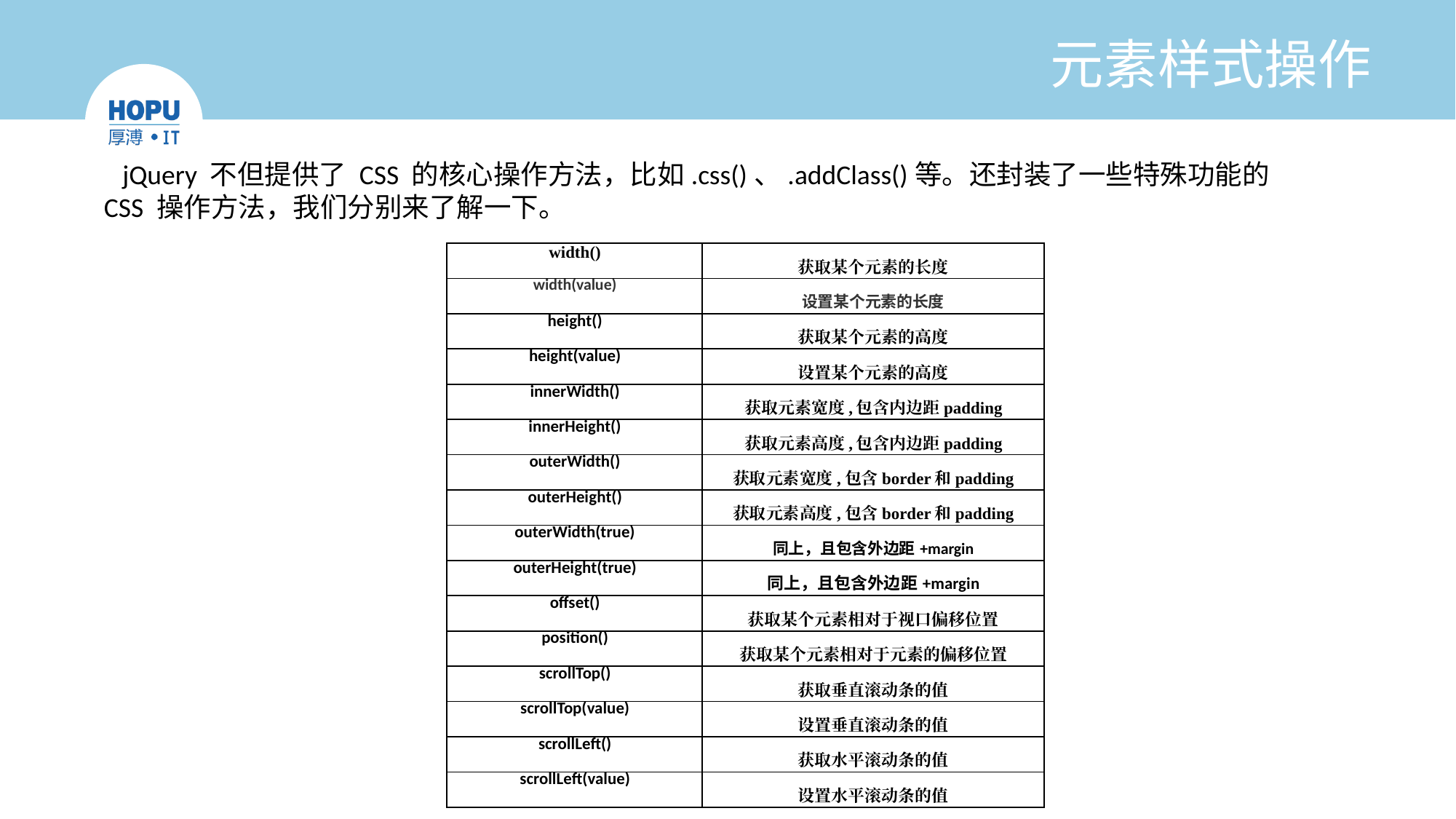

# 元素样式操作
   jQuery 不但提供了 CSS 的核心操作方法，比如.css()、.addClass()等。还封装了一些特殊功能的 CSS 操作方法，我们分别来了解一下。

| width() | 获取某个元素的长度 |
| --- | --- |
| width(value) | 设置某个元素的长度 |
| height() | 获取某个元素的高度 |
| height(value) | 设置某个元素的高度 |
| innerWidth() | 获取元素宽度,包含内边距padding |
| innerHeight() | 获取元素高度,包含内边距padding |
| outerWidth() | 获取元素宽度,包含border和padding |
| outerHeight() | 获取元素高度,包含border和padding |
| outerWidth(true) | 同上，且包含外边距+margin |
| outerHeight(true) | 同上，且包含外边距+margin |
| offset() | 获取某个元素相对于视口偏移位置 |
| position() | 获取某个元素相对于元素的偏移位置 |
| scrollTop() | 获取垂直滚动条的值 |
| scrollTop(value) | 设置垂直滚动条的值 |
| scrollLeft() | 获取水平滚动条的值 |
| scrollLeft(value) | 设置水平滚动条的值 |